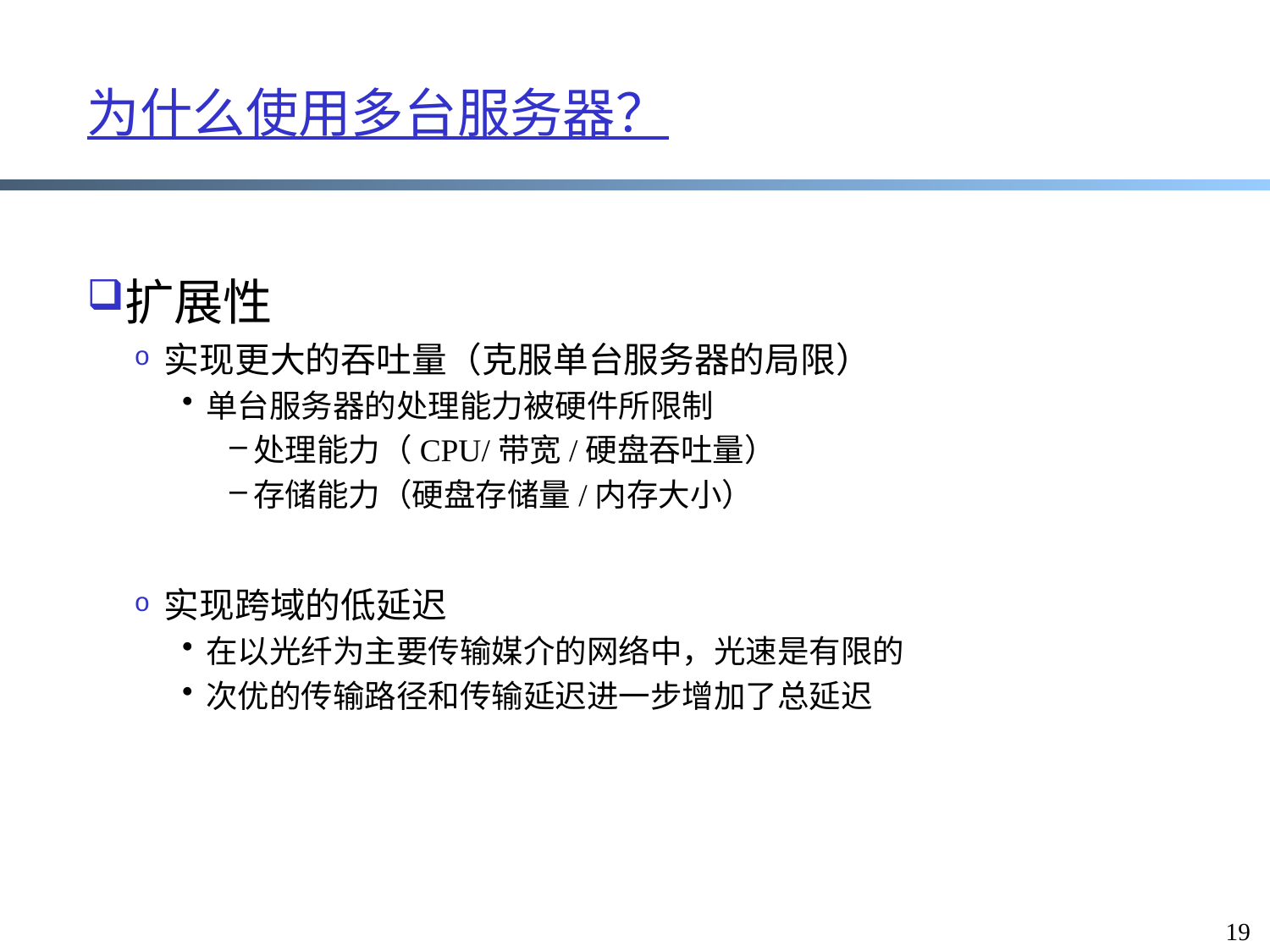

# 为什么使用多台服务器？
扩展性
实现更大的吞吐量（克服单台服务器的局限）
单台服务器的处理能力被硬件所限制
处理能力（CPU/带宽/硬盘吞吐量）
存储能力（硬盘存储量/内存大小）

实现跨域的低延迟
在以光纤为主要传输媒介的网络中，光速是有限的
次优的传输路径和传输延迟进一步增加了总延迟
19